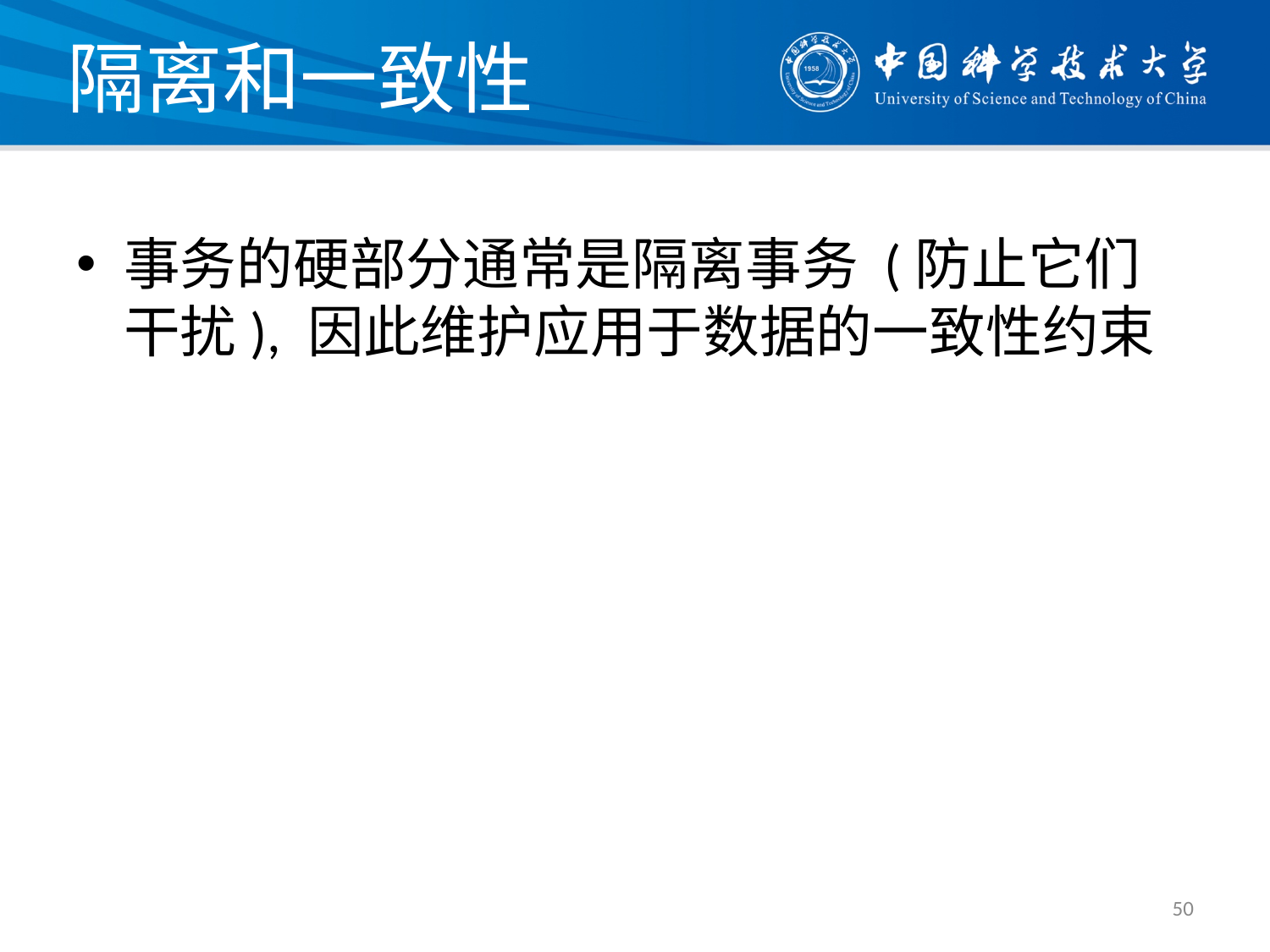

# 隔离和一致性
事务的硬部分通常是隔离事务 (防止它们干扰), 因此维护应用于数据的一致性约束
50